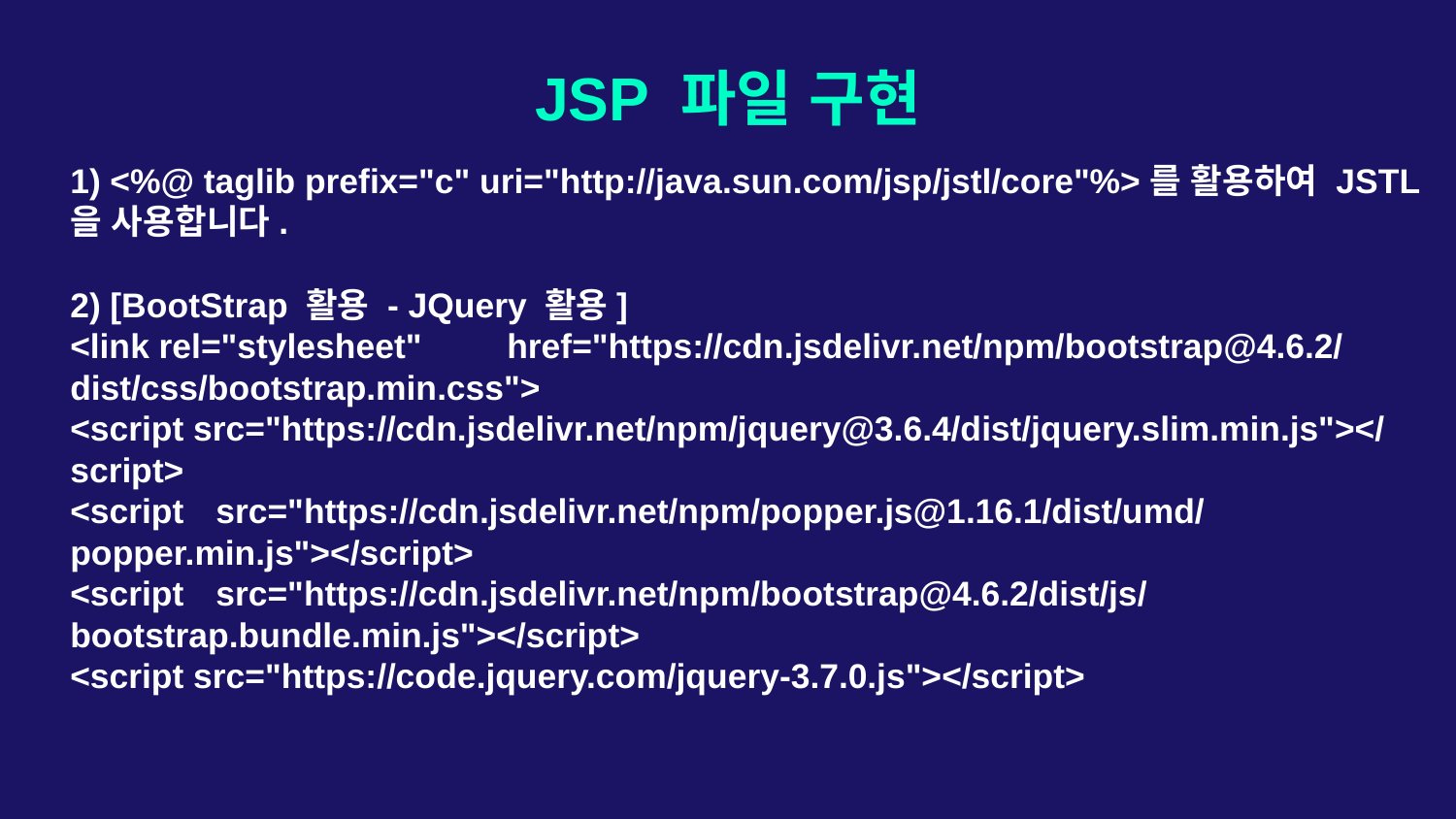

# JSP 파일 구현
1) <%@ taglib prefix="c" uri="http://java.sun.com/jsp/jstl/core"%>를 활용하여 JSTL을 사용합니다.

2) [BootStrap 활용 - JQuery 활용]
<link rel="stylesheet"	href="https://cdn.jsdelivr.net/npm/bootstrap@4.6.2/dist/css/bootstrap.min.css">
<script src="https://cdn.jsdelivr.net/npm/jquery@3.6.4/dist/jquery.slim.min.js"></script>
<script	src="https://cdn.jsdelivr.net/npm/popper.js@1.16.1/dist/umd/popper.min.js"></script>
<script	src="https://cdn.jsdelivr.net/npm/bootstrap@4.6.2/dist/js/bootstrap.bundle.min.js"></script>
<script src="https://code.jquery.com/jquery-3.7.0.js"></script>